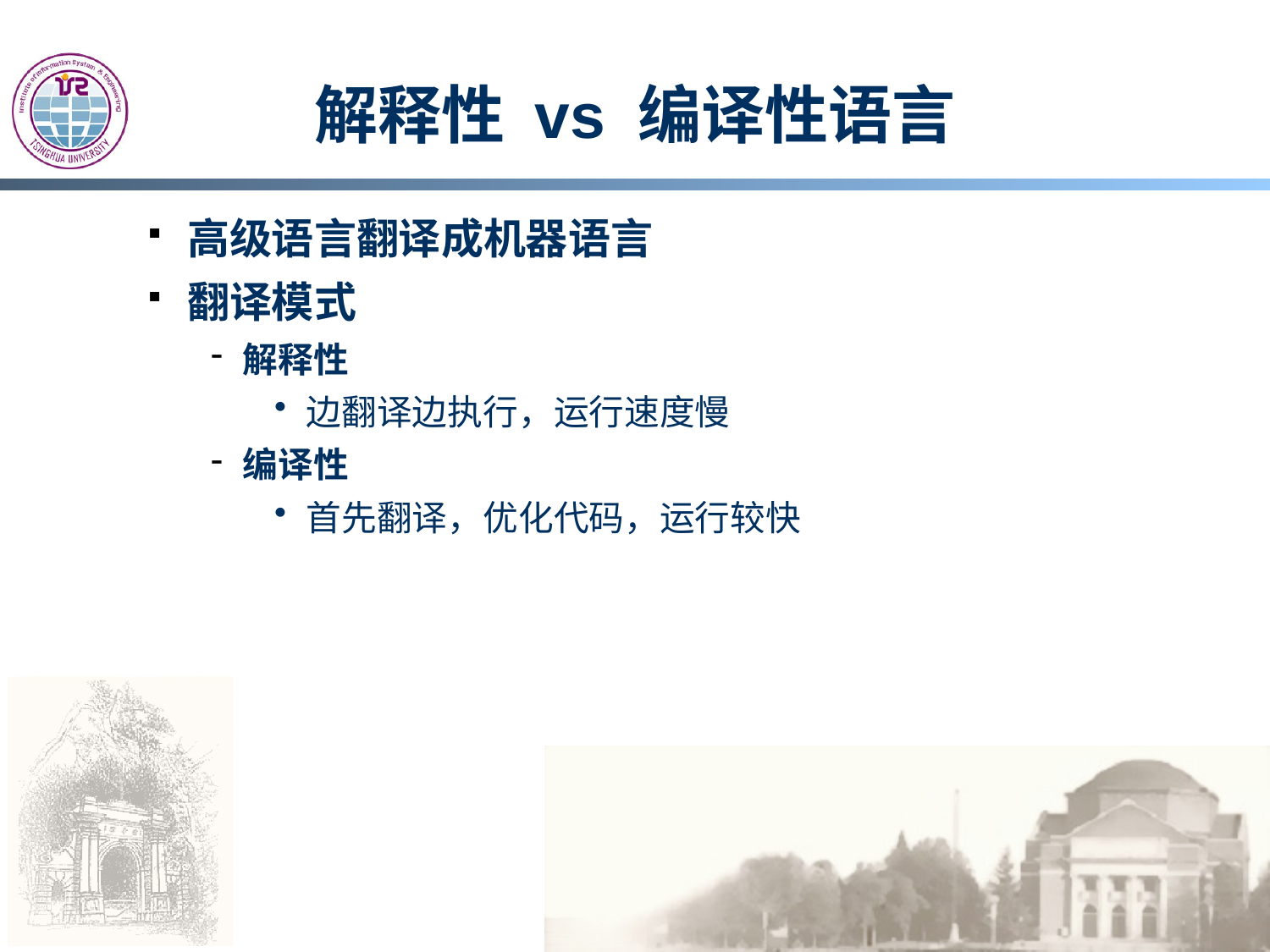

# 解释性 vs 编译性语言
高级语言翻译成机器语言
翻译模式
解释性
边翻译边执行，运行速度慢
编译性
首先翻译，优化代码，运行较快